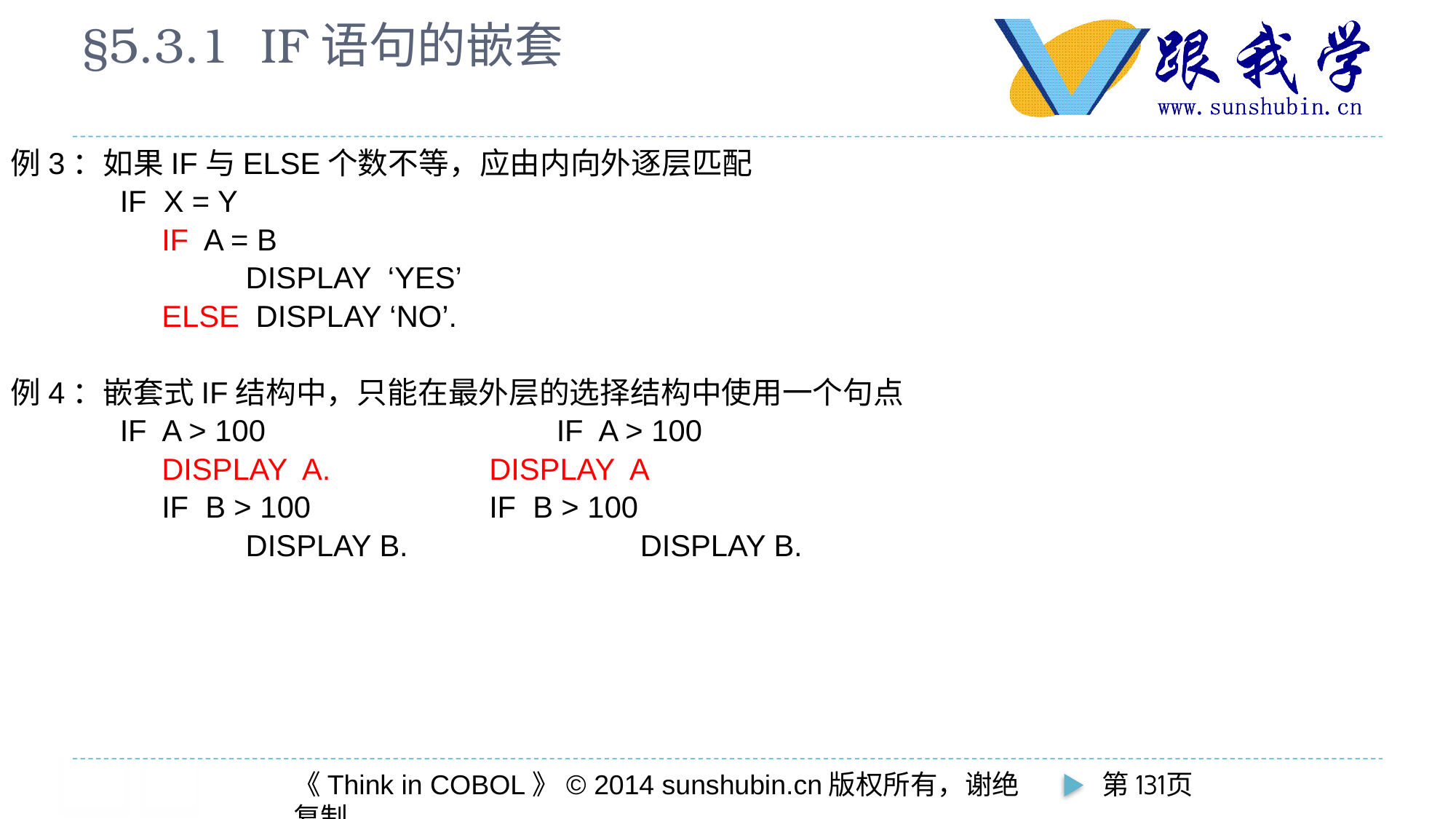

# §5.3.1  IF语句的嵌套
例3：如果IF与ELSE个数不等，应由内向外逐层匹配
	IF  X = Y
	     IF  A = B
		  DISPLAY  ‘YES’
	     ELSE  DISPLAY ‘NO’.

例4：嵌套式IF结构中，只能在最外层的选择结构中使用一个句点
	IF  A > 100			IF  A > 100
	     DISPLAY  A.		     DISPLAY  A
	     IF  B > 100		     IF  B > 100
		  DISPLAY B.		          DISPLAY B.